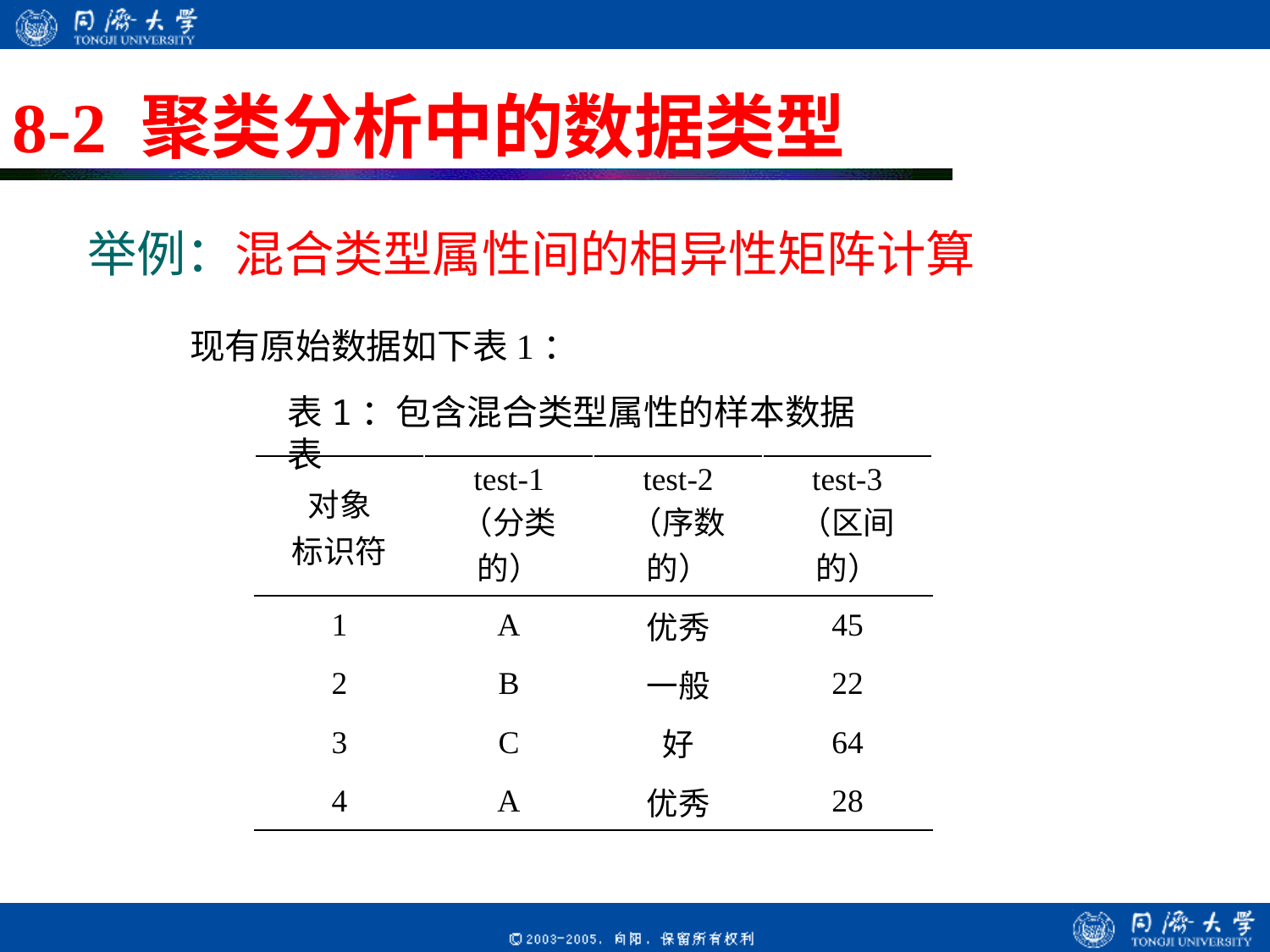

8-2 聚类分析中的数据类型
举例：混合类型属性间的相异性矩阵计算

            现有原始数据如下表1：
表1：包含混合类型属性的样本数据表
| 对象 标识符 | test-1 （分类的） | test-2 （序数的） | test-3 （区间的） |
| --- | --- | --- | --- |
| 1 | A | 优秀 | 45 |
| 2 | B | 一般 | 22 |
| 3 | C | 好 | 64 |
| 4 | A | 优秀 | 28 |